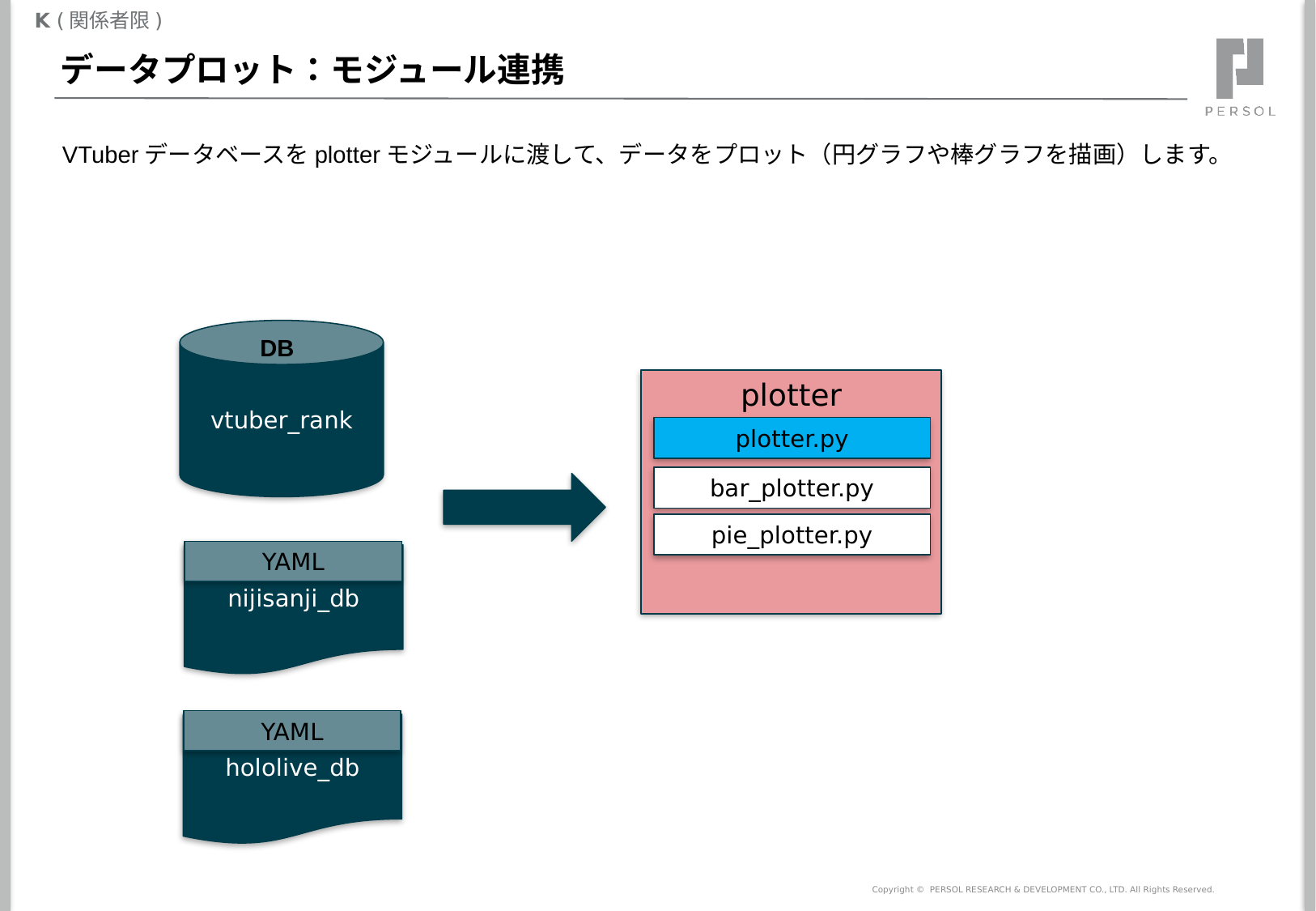

# データプロット：モジュール連携
VTuberデータベースをplotterモジュールに渡して、データをプロット（円グラフや棒グラフを描画）します。

vtuber_rank
DB
plotter
plotter.py
bar_plotter.py

pie_plotter.py
YAML
nijisanji_db
YAML
hololive_db